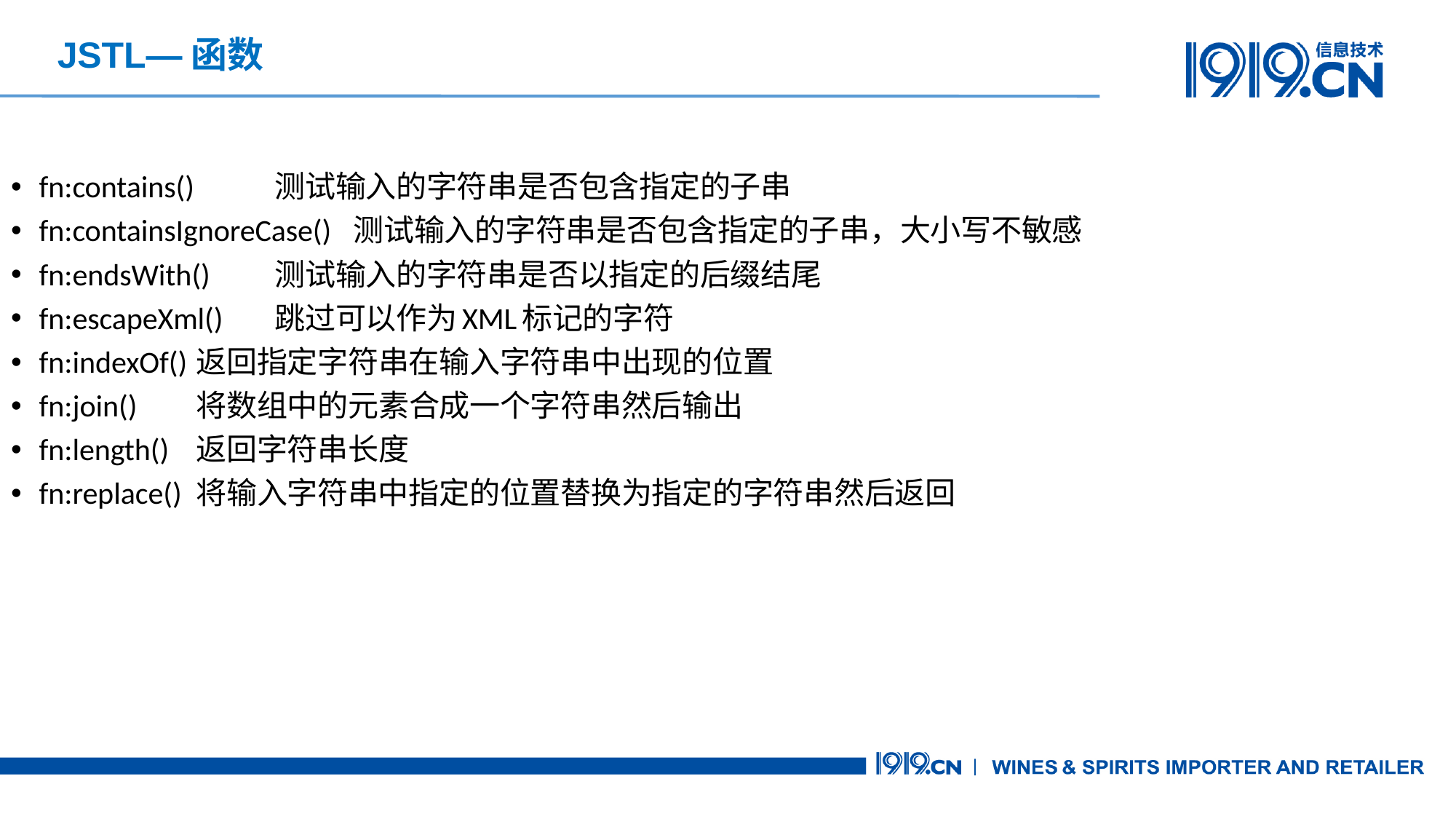

JSTL—函数
fn:contains() 	测试输入的字符串是否包含指定的子串
fn:containsIgnoreCase() 	测试输入的字符串是否包含指定的子串，大小写不敏感
fn:endsWith() 	测试输入的字符串是否以指定的后缀结尾
fn:escapeXml() 	跳过可以作为XML标记的字符
fn:indexOf() 	返回指定字符串在输入字符串中出现的位置
fn:join() 	将数组中的元素合成一个字符串然后输出
fn:length() 	返回字符串长度
fn:replace() 	将输入字符串中指定的位置替换为指定的字符串然后返回

28